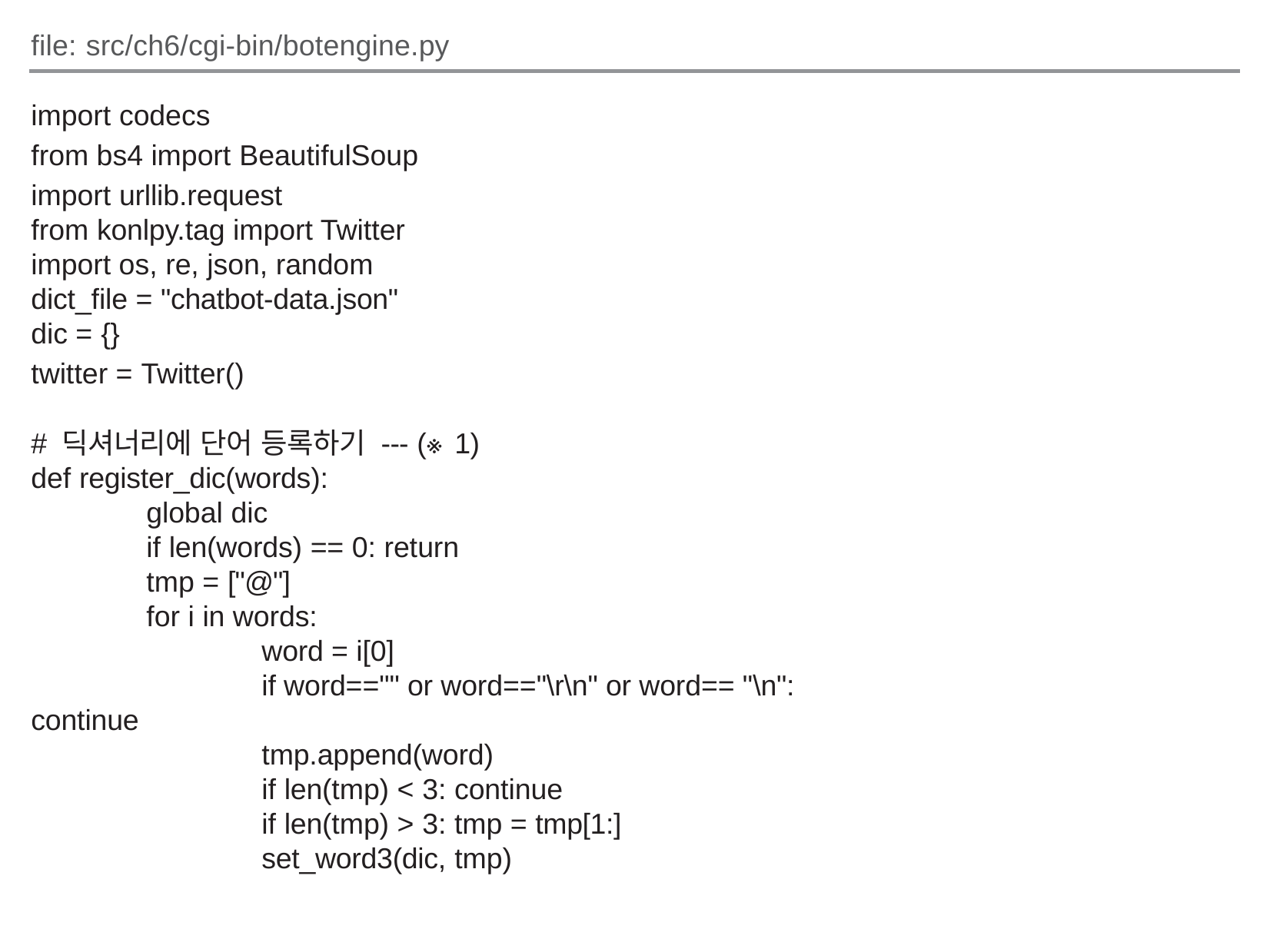

file: src/ch6/cgi-bin/botengine.py

import codecs
from bs4 import BeautifulSoup
import urllib.request
from konlpy.tag import Twitter
import os, re, json, random
dict_file = "chatbot-data.json"
dic = {}
twitter = Twitter()

# 딕셔너리에 단어 등록하기 --- (※1)
def register_dic(words):
	global dic
	if len(words) == 0: return
	tmp = ["@"]
	for i in words:
		word = i[0]
		if word=="" or word=="\r\n" or word== "\n": continue
		tmp.append(word)
		if len(tmp) < 3: continue
		if len(tmp) > 3: tmp = tmp[1:]
		set_word3(dic, tmp)